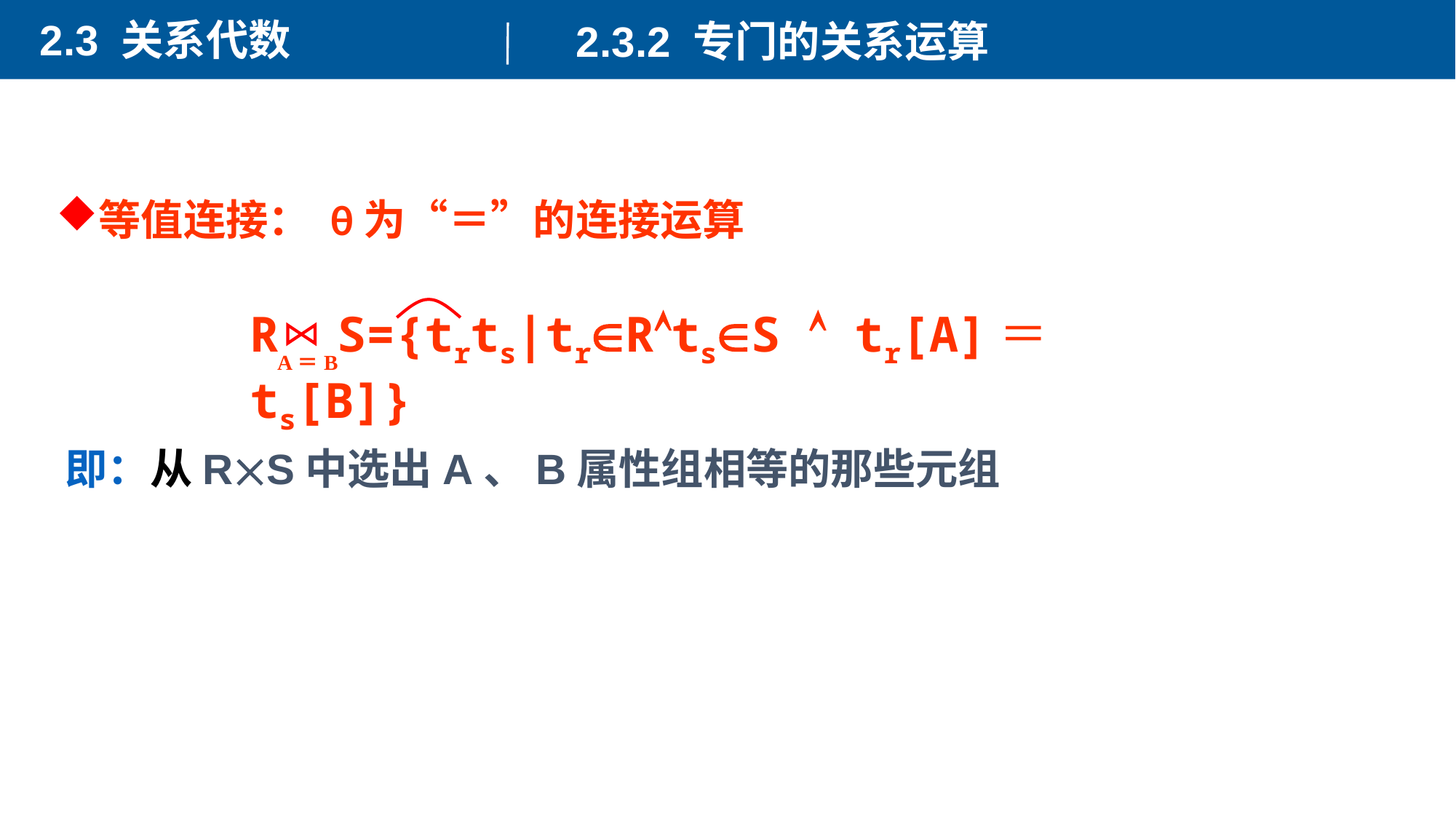

2.3 关系代数
2.3.2 专门的关系运算

等值连接： θ为“＝”的连接运算

R  S={trts|tr∈R∧ts∈S ∧ tr[A]＝ts[B]}

A＝B
即：从R×S中选出A、B属性组相等的那些元组